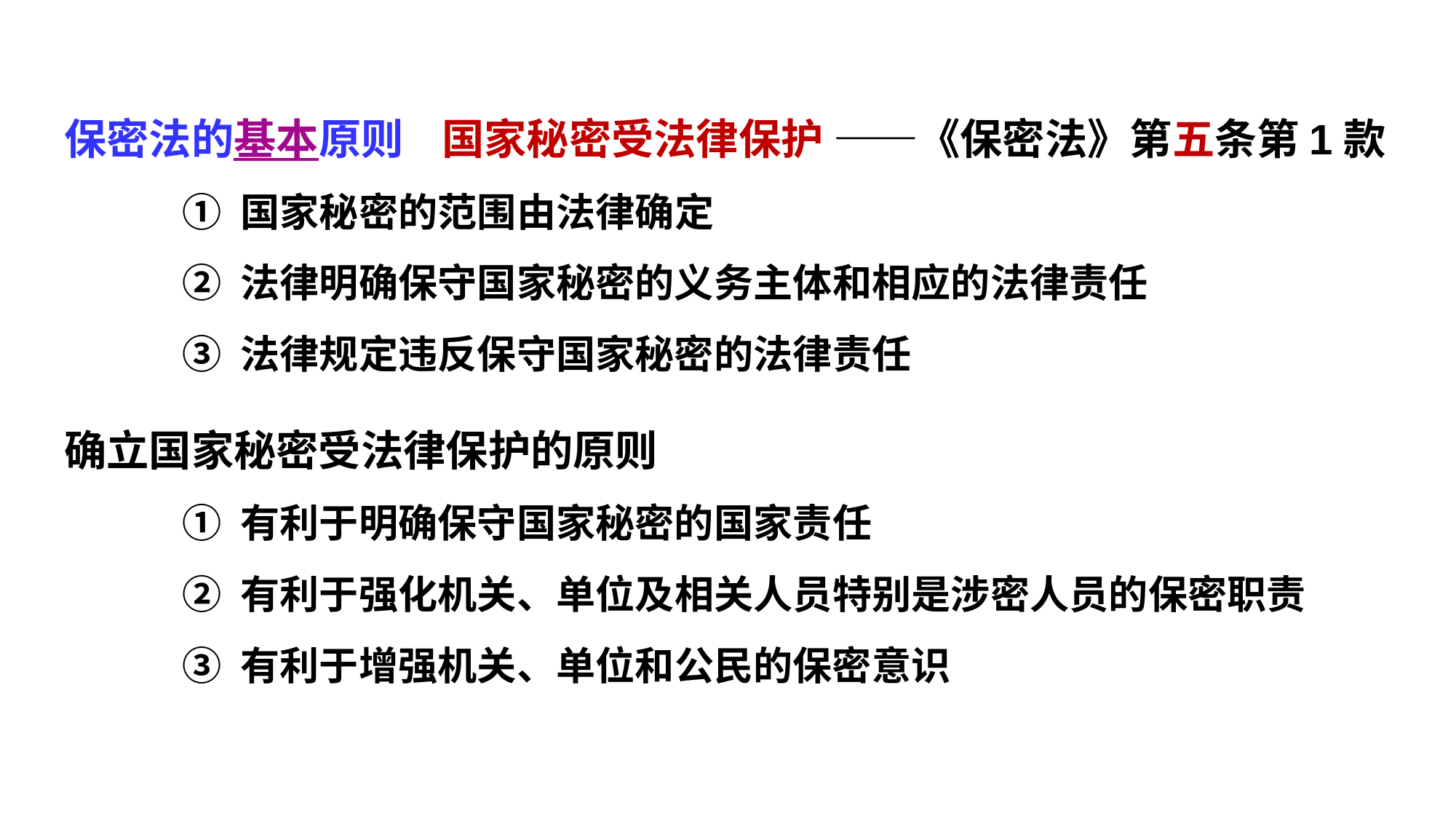

保密法的基本原则    国家秘密受法律保护 ——《保密法》第五条第1款
	 ① 国家秘密的范围由法律确定
	 ② 法律明确保守国家秘密的义务主体和相应的法律责任
	 ③ 法律规定违反保守国家秘密的法律责任

确立国家秘密受法律保护的原则
 	 ① 有利于明确保守国家秘密的国家责任
	 ② 有利于强化机关、单位及相关人员特别是涉密人员的保密职责
	 ③ 有利于增强机关、单位和公民的保密意识